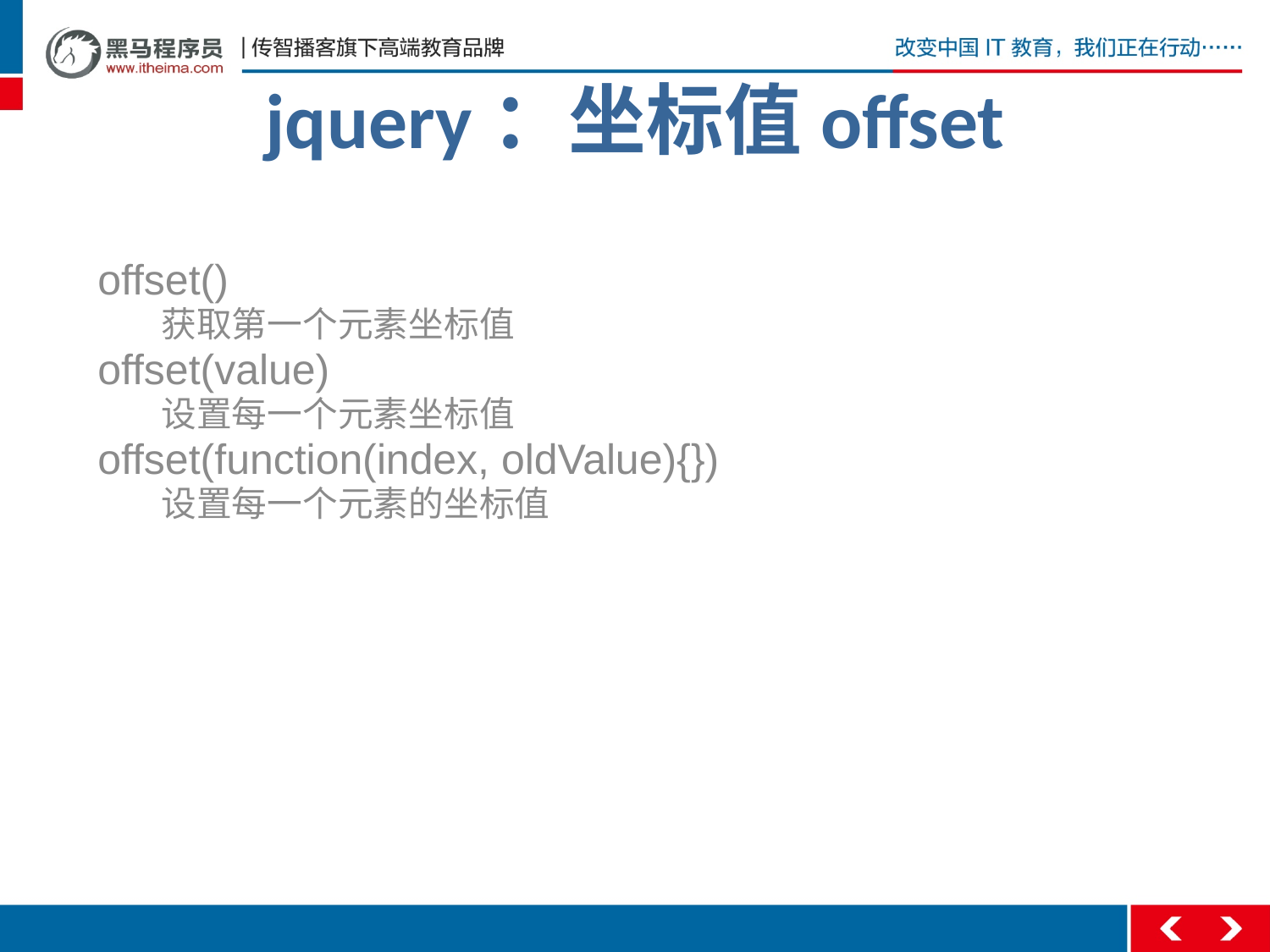

# jquery：坐标值offset
offset()
获取第一个元素坐标值
offset(value)
设置每一个元素坐标值
offset(function(index, oldValue){})
设置每一个元素的坐标值